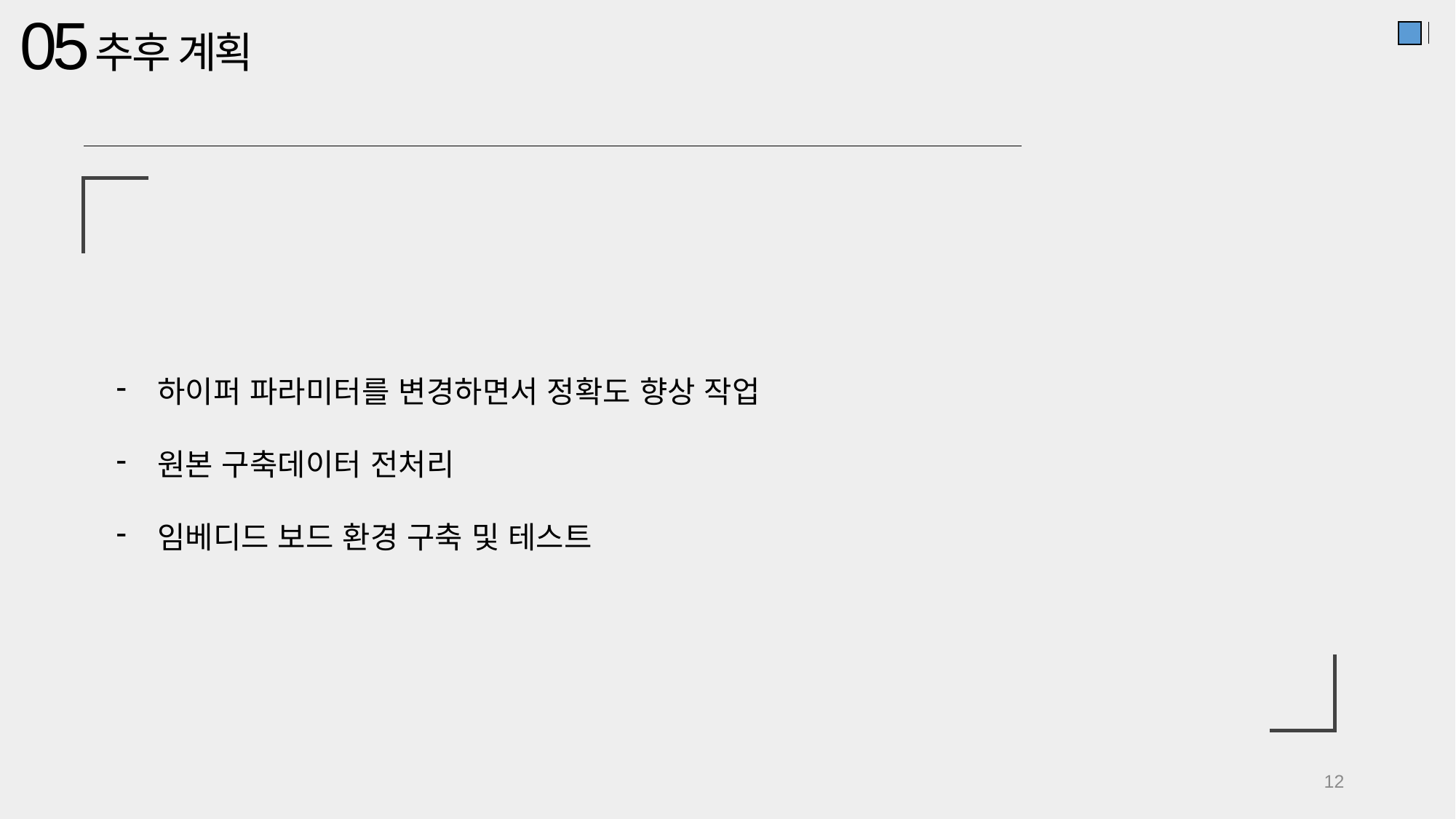

05
추후 계획

하이퍼 파라미터를 변경하면서 정확도 향상 작업

원본 구축데이터 전처리

임베디드 보드 환경 구축 및 테스트

12